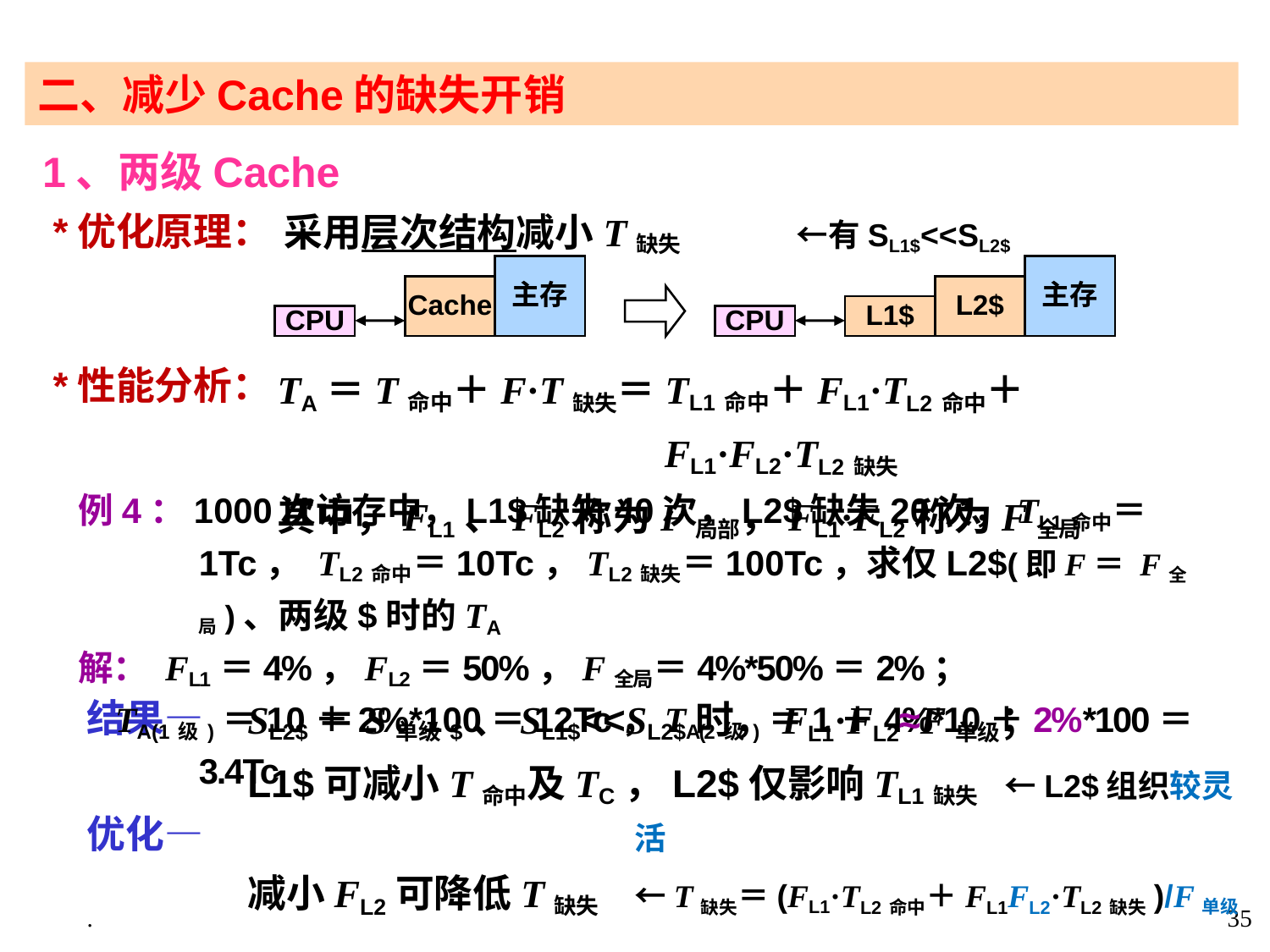

二、减少Cache的缺失开销
1、两级Cache
 *优化原理：

 *性能分析：

    结果—

    优化—
采用层次结构减小T缺失             ←有SL1$<<SL2$
主存
主存
Cache
L2$

L1$
CPU
CPU

TA＝T命中＋F·T缺失＝TL1命中＋FL1·TL2命中＋ FL1·FL2·TL2缺失
其中，FL1、FL2称为F局部，FL1·FL2称为F全局
    例4：1000次访存中，L1$缺失40次，L2$缺失20次，TL1命中＝1Tc， TL2命中＝10Tc，TL2缺失＝100Tc，求仅L2$(即F＝ F全局)、两级$时的TA
    解： FL1＝4%，FL2＝50%，F全局＝4%*50%＝2%；
        TA(1级)＝10＋2%*100＝12Tc，TA(2级)＝1＋4%*10＋2%*100＝3.4Tc
SL2$＝S单级$、SL1$<<SL2$时，FL1·FL2≈F单级；
L1$可减小T命中及TC，L2$仅影响TL1缺失   ←L2$组织较灵活
减小FL2可降低T缺失    ←T缺失＝(FL1·TL2命中＋FL1FL2·TL2缺失)/F单级
.
35